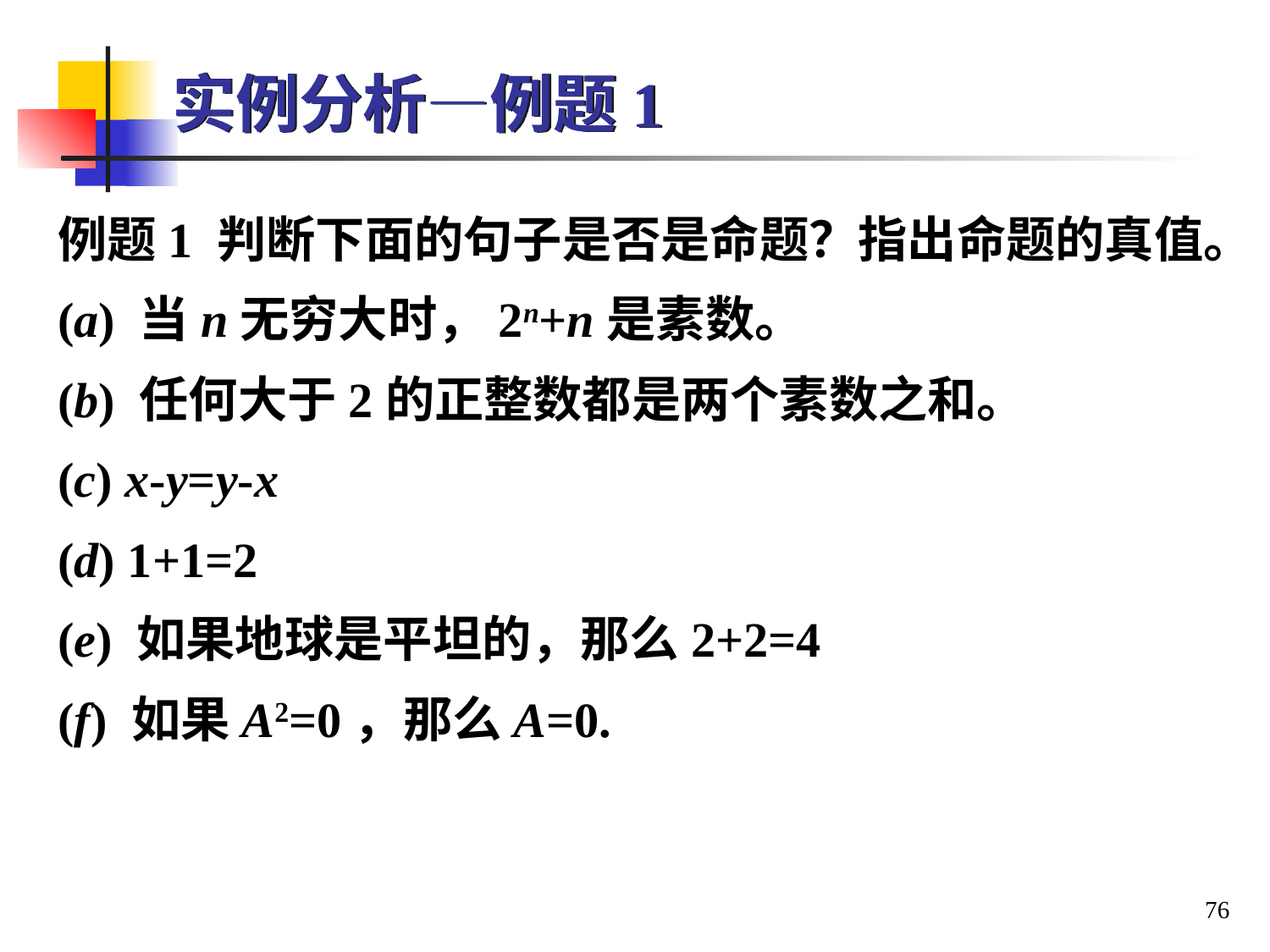

# 实例分析—例题1
例题1 判断下面的句子是否是命题？指出命题的真值。
(a) 当n无穷大时，2n+n是素数。
(b) 任何大于2的正整数都是两个素数之和。
(c) x-y=y-x
(d) 1+1=2
(e) 如果地球是平坦的，那么2+2=4
(f) 如果A2=0，那么A=0.
76